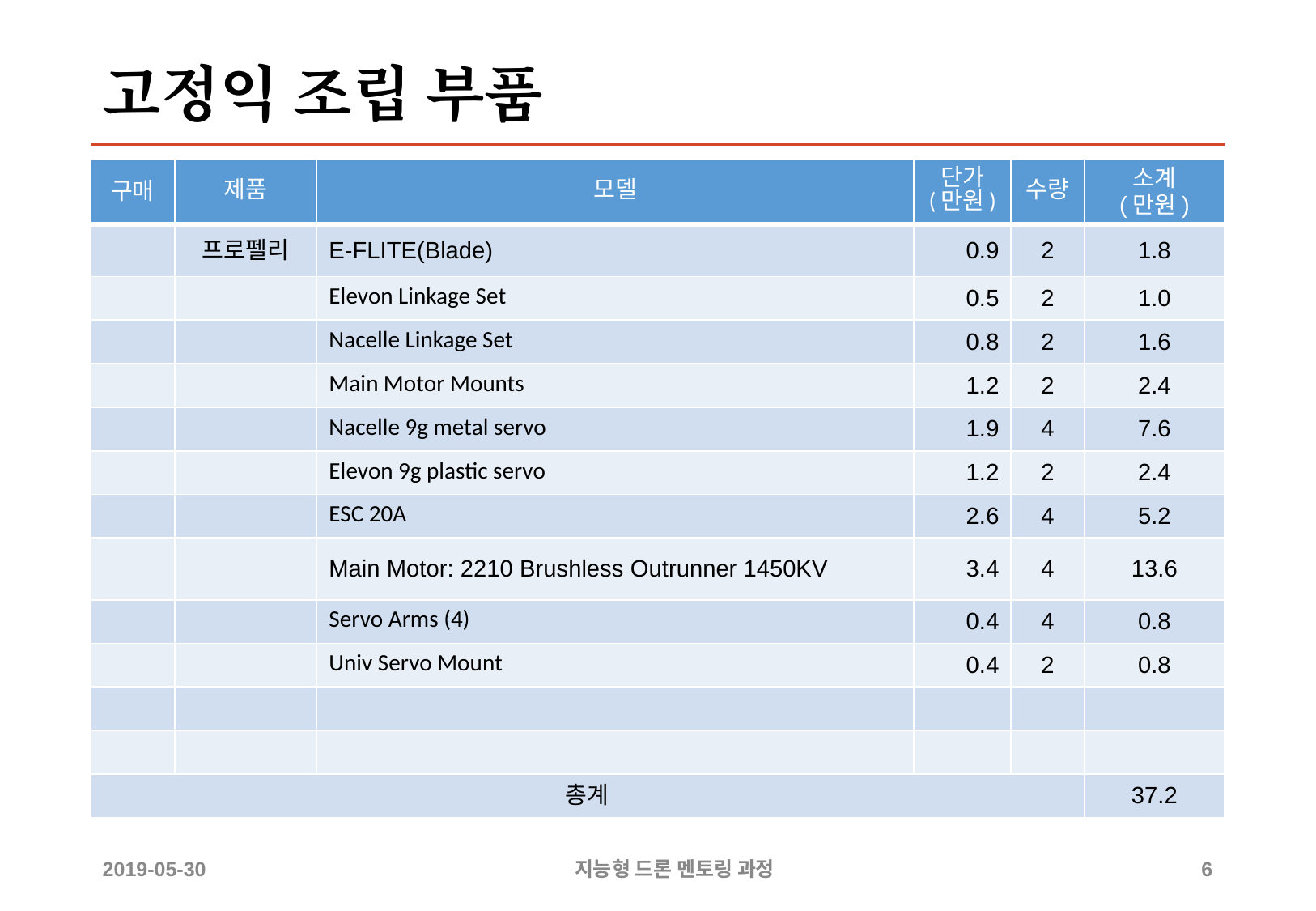

# 고정익 조립 부품
| 구매 | 제품 | 모델 | 단가 (만원) | 수량 | 소계 (만원) |
| --- | --- | --- | --- | --- | --- |
|  | 프로펠리 | E-FLITE(Blade) | 0.9 | 2 | 1.8 |
|  |  | Elevon Linkage Set | 0.5 | 2 | 1.0 |
|  |  | Nacelle Linkage Set | 0.8 | 2 | 1.6 |
|  |  | Main Motor Mounts | 1.2 | 2 | 2.4 |
|  |  | Nacelle 9g metal servo | 1.9 | 4 | 7.6 |
|  |  | Elevon 9g plastic servo | 1.2 | 2 | 2.4 |
|  |  | ESC 20A | 2.6 | 4 | 5.2 |
|  |  | Main Motor: 2210 Brushless Outrunner 1450KV | 3.4 | 4 | 13.6 |
|  |  | Servo Arms (4) | 0.4 | 4 | 0.8 |
|  |  | Univ Servo Mount | 0.4 | 2 | 0.8 |
|  |  |  |  |  |  |
|  |  |  |  |  |  |
| 총계 |  |  |  |  | 37.2 |
2019-05-30
지능형 드론 멘토링 과정
6